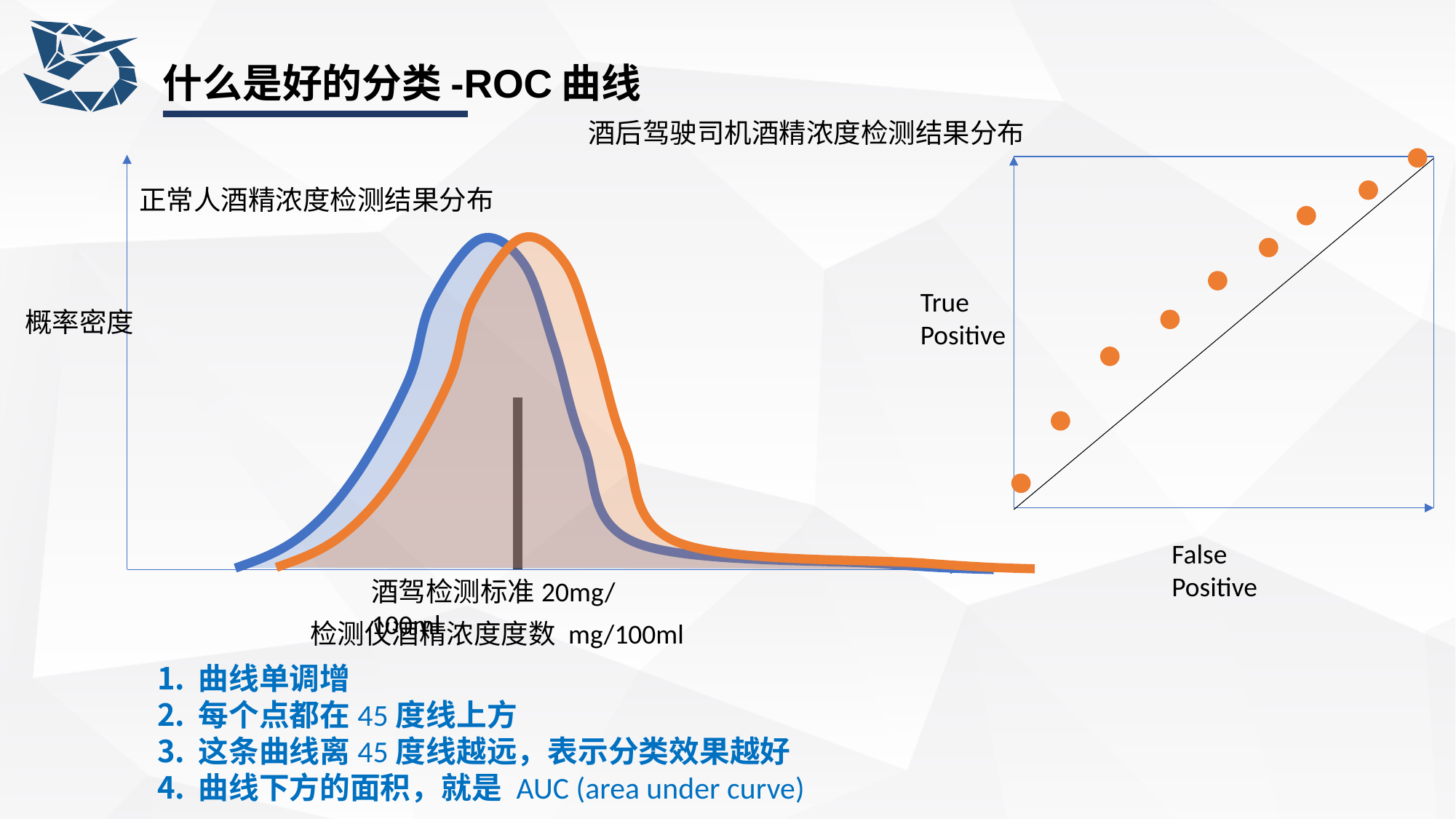

# 什么是好的分类-ROC曲线
酒后驾驶司机酒精浓度检测结果分布

正常人酒精浓度检测结果分布

True Positive
概率密度

False Positive
酒驾检测标准20mg/100ml
检测仪酒精浓度度数 mg/100ml
曲线单调增
每个点都在45度线上方
这条曲线离45度线越远，表示分类效果越好
曲线下方的面积，就是 AUC (area under curve)